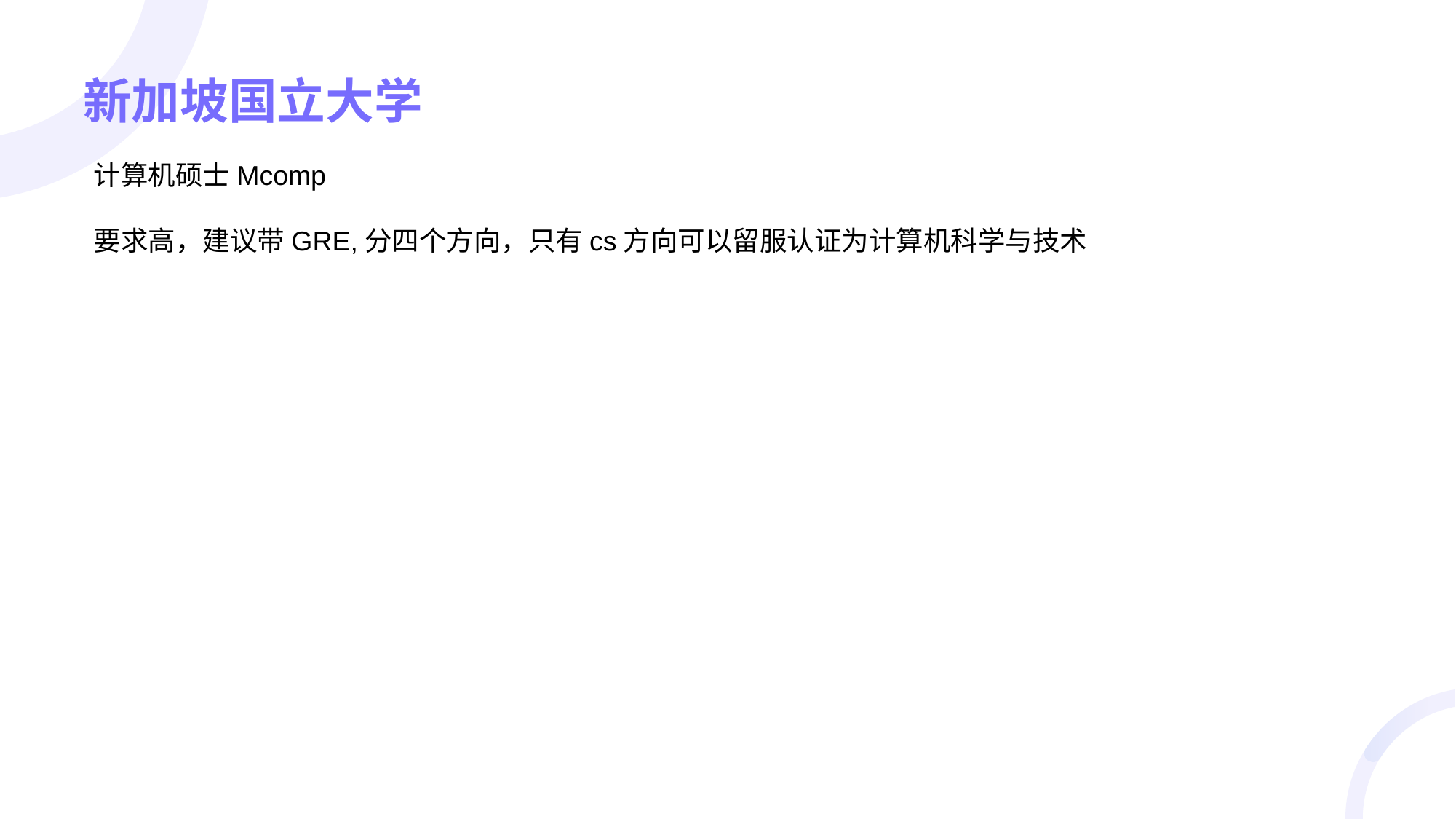

# 新加坡国立大学
计算机硕士Mcomp

要求高，建议带GRE,分四个方向，只有cs方向可以留服认证为计算机科学与技术